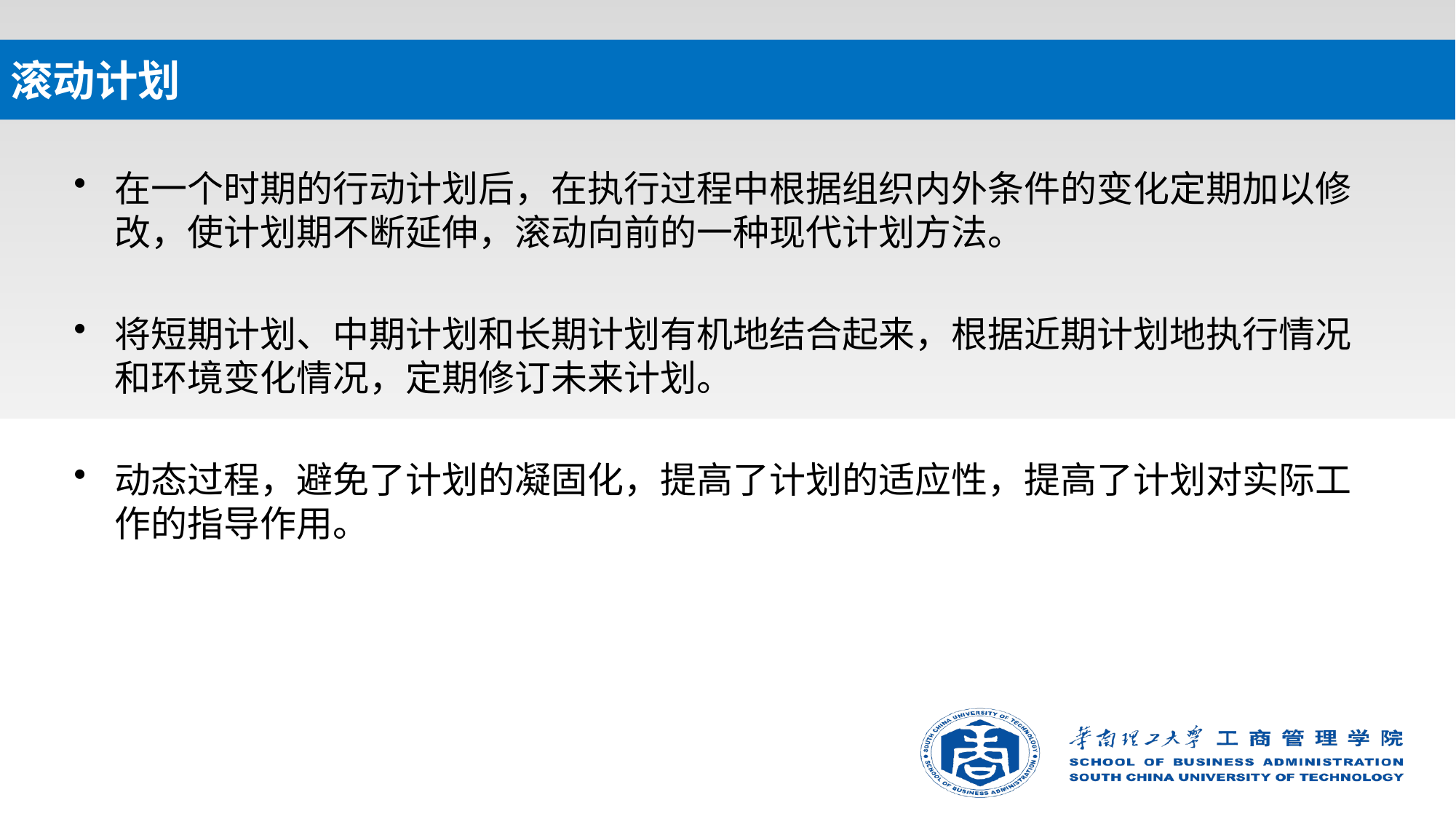

# 滚动计划
在一个时期的行动计划后，在执行过程中根据组织内外条件的变化定期加以修改，使计划期不断延伸，滚动向前的一种现代计划方法。

将短期计划、中期计划和长期计划有机地结合起来，根据近期计划地执行情况和环境变化情况，定期修订未来计划。

动态过程，避免了计划的凝固化，提高了计划的适应性，提高了计划对实际工作的指导作用。